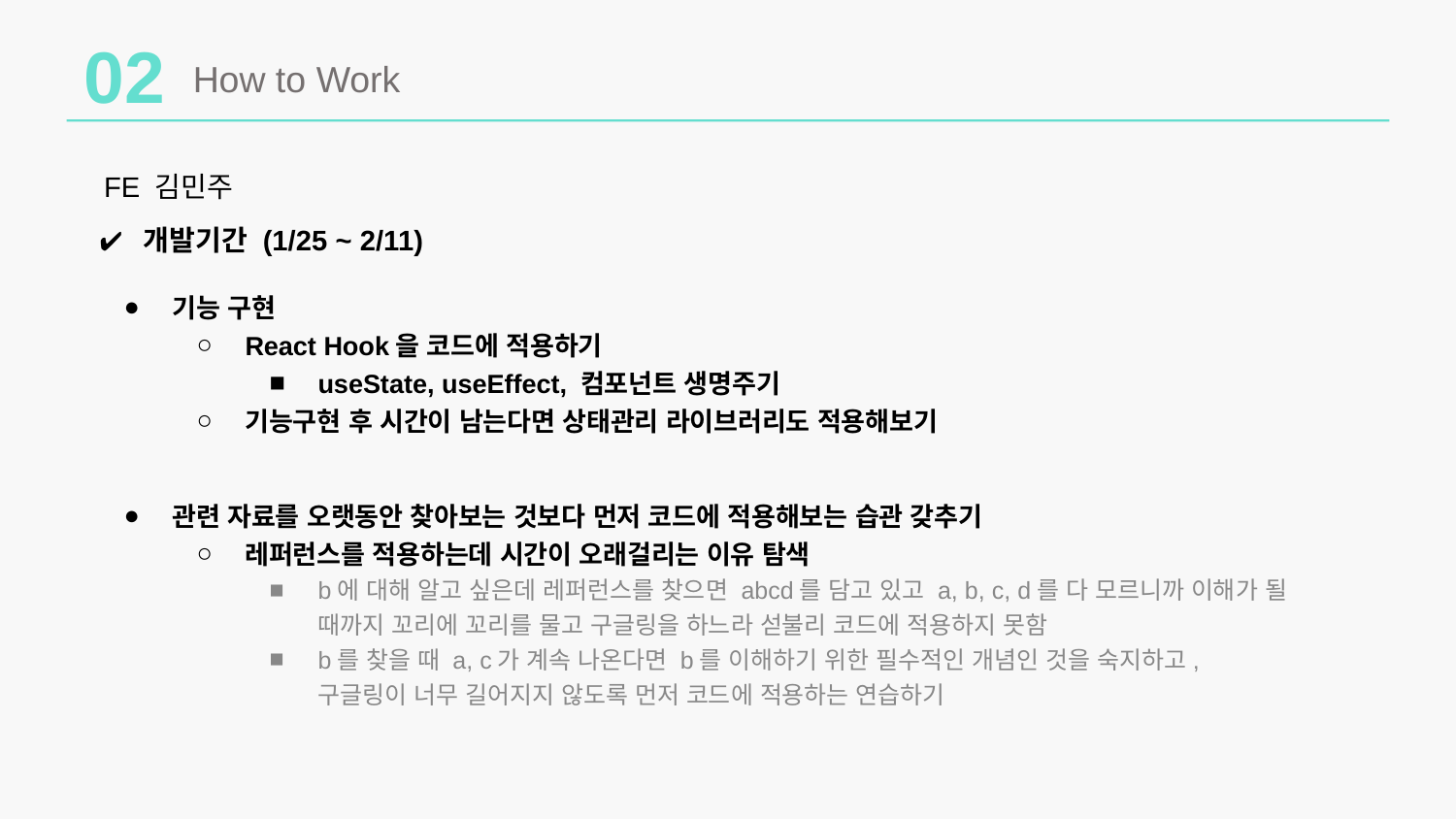

02
How to Work

FE 김민주
✔️  개발기간 (1/25 ~ 2/11)
기능 구현
React Hook을 코드에 적용하기
useState, useEffect, 컴포넌트 생명주기
기능구현 후 시간이 남는다면 상태관리 라이브러리도 적용해보기
관련 자료를 오랫동안 찾아보는 것보다 먼저 코드에 적용해보는 습관 갖추기
레퍼런스를 적용하는데 시간이 오래걸리는 이유 탐색
b에 대해 알고 싶은데 레퍼런스를 찾으면 abcd를 담고 있고 a, b, c, d를 다 모르니까 이해가 될 때까지 꼬리에 꼬리를 물고 구글링을 하느라 섣불리 코드에 적용하지 못함
b를 찾을 때 a, c가 계속 나온다면 b를 이해하기 위한 필수적인 개념인 것을 숙지하고, 구글링이 너무 길어지지 않도록 먼저 코드에 적용하는 연습하기